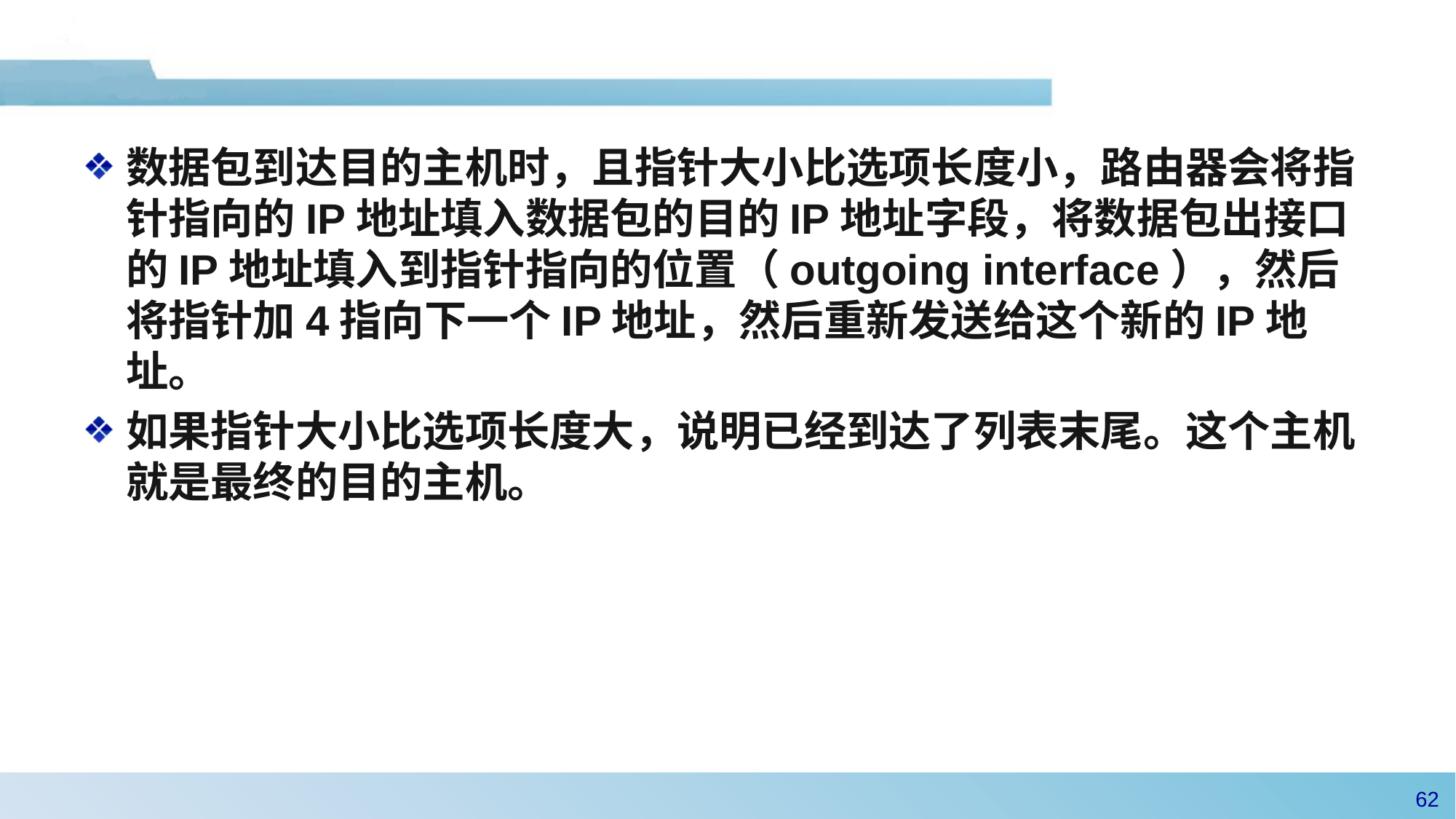

数据包到达目的主机时，且指针大小比选项长度小，路由器会将指针指向的IP地址填入数据包的目的IP地址字段，将数据包出接口的IP地址填入到指针指向的位置（outgoing interface），然后将指针加4指向下一个IP地址，然后重新发送给这个新的IP地址。
如果指针大小比选项长度大，说明已经到达了列表末尾。这个主机就是最终的目的主机。
62